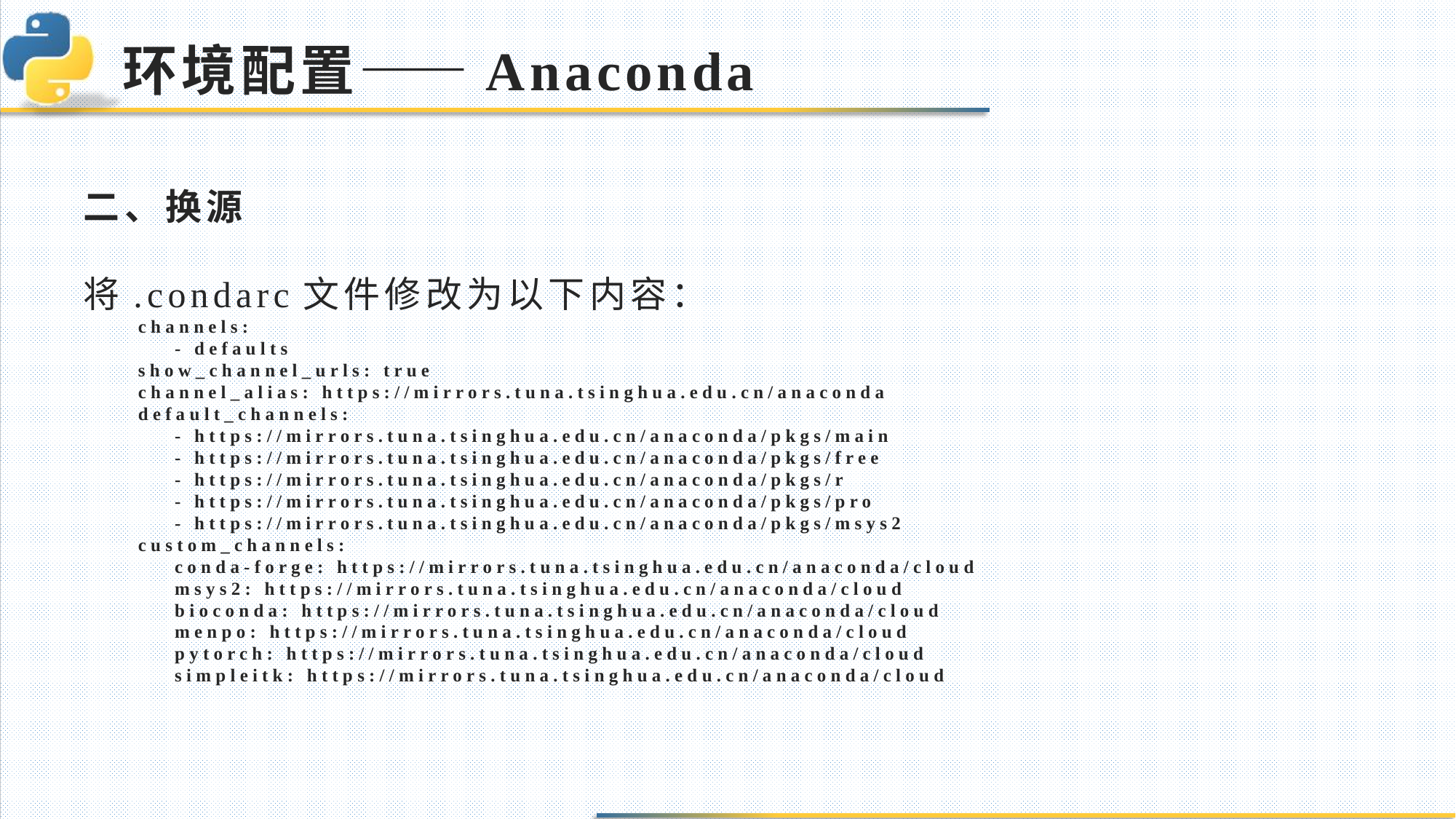

# 环境配置——Anaconda
二、换源

将.condarc文件修改为以下内容：
channels:
    - defaults
show_channel_urls: true
channel_alias: https://mirrors.tuna.tsinghua.edu.cn/anaconda
default_channels:
    - https://mirrors.tuna.tsinghua.edu.cn/anaconda/pkgs/main
    - https://mirrors.tuna.tsinghua.edu.cn/anaconda/pkgs/free
    - https://mirrors.tuna.tsinghua.edu.cn/anaconda/pkgs/r
    - https://mirrors.tuna.tsinghua.edu.cn/anaconda/pkgs/pro
    - https://mirrors.tuna.tsinghua.edu.cn/anaconda/pkgs/msys2
custom_channels:
    conda-forge: https://mirrors.tuna.tsinghua.edu.cn/anaconda/cloud
    msys2: https://mirrors.tuna.tsinghua.edu.cn/anaconda/cloud
    bioconda: https://mirrors.tuna.tsinghua.edu.cn/anaconda/cloud
    menpo: https://mirrors.tuna.tsinghua.edu.cn/anaconda/cloud
    pytorch: https://mirrors.tuna.tsinghua.edu.cn/anaconda/cloud
    simpleitk: https://mirrors.tuna.tsinghua.edu.cn/anaconda/cloud